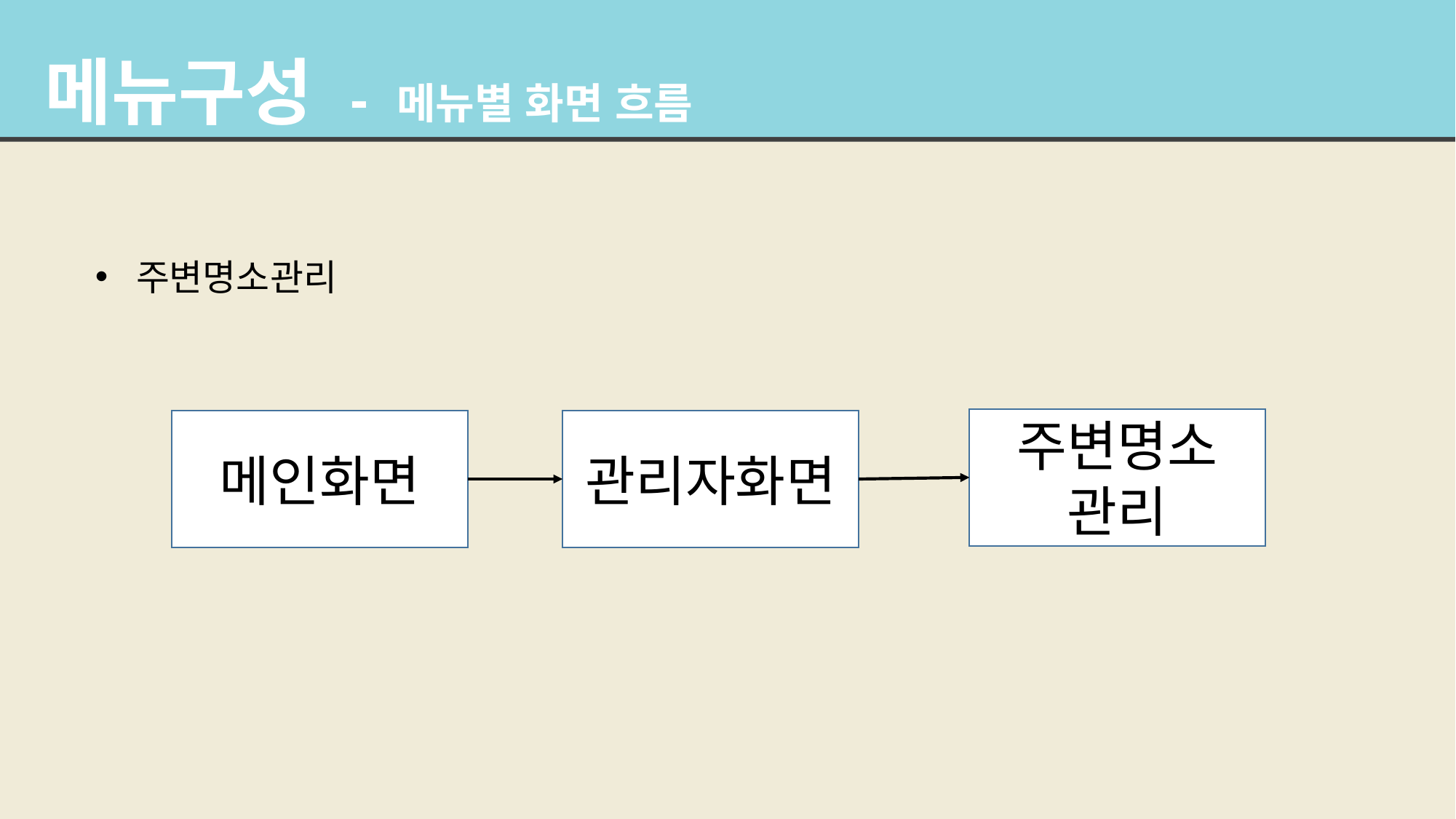

메뉴구성 - 메뉴별 화면 흐름
주변명소관리
주변명소
관리
메인화면
관리자화면